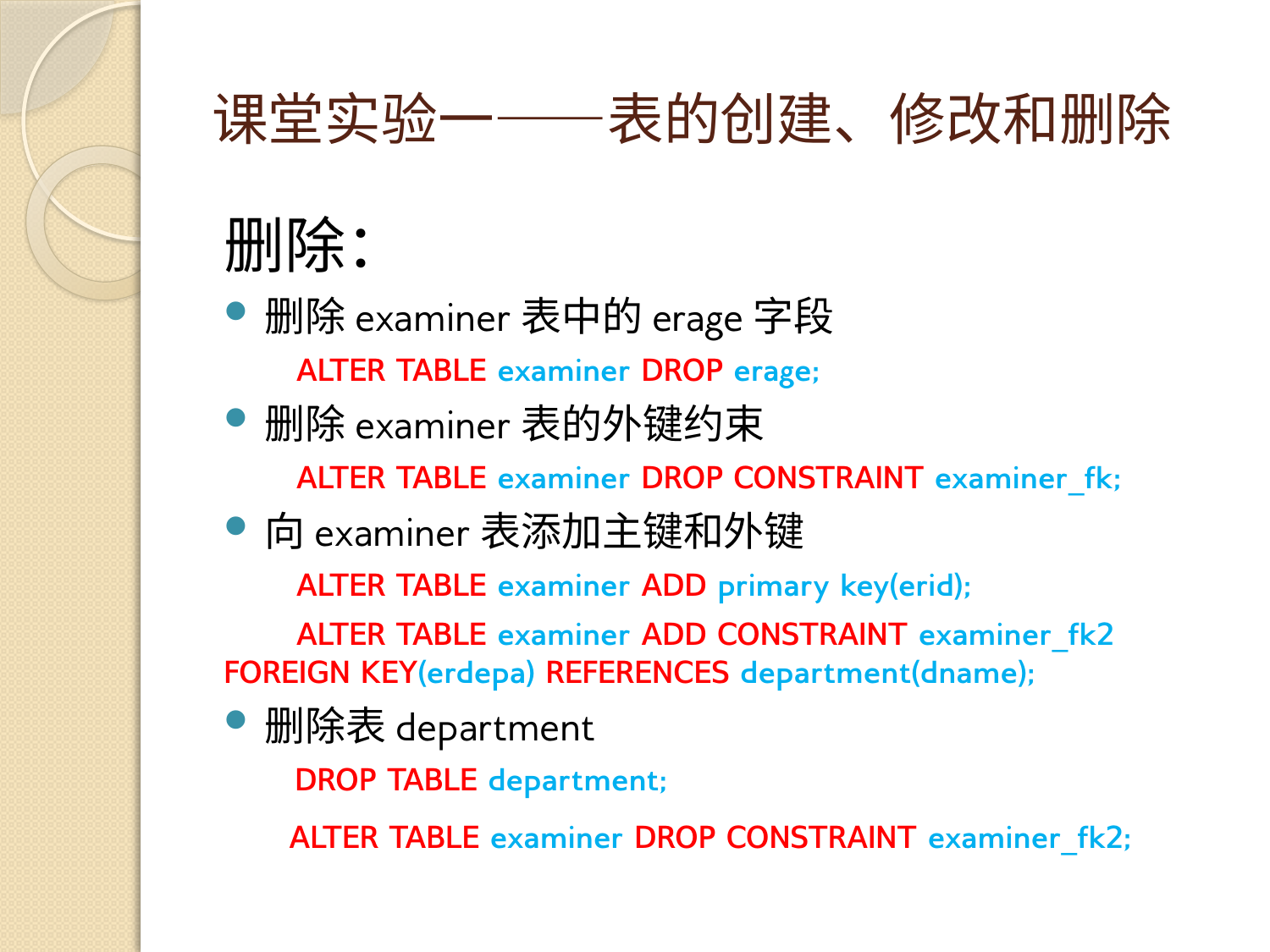

# 课堂实验一——表的创建、修改和删除
删除：
删除examiner表中的erage字段
       ALTER TABLE examiner DROP erage;
删除examiner表的外键约束
       ALTER TABLE examiner DROP CONSTRAINT examiner_fk;
向examiner表添加主键和外键
       ALTER TABLE examiner ADD primary key(erid);
       ALTER TABLE examiner ADD CONSTRAINT examiner_fk2 FOREIGN KEY(erdepa) REFERENCES department(dname);
删除表department
        DROP TABLE department;
     ALTER TABLE examiner DROP CONSTRAINT examiner_fk2;